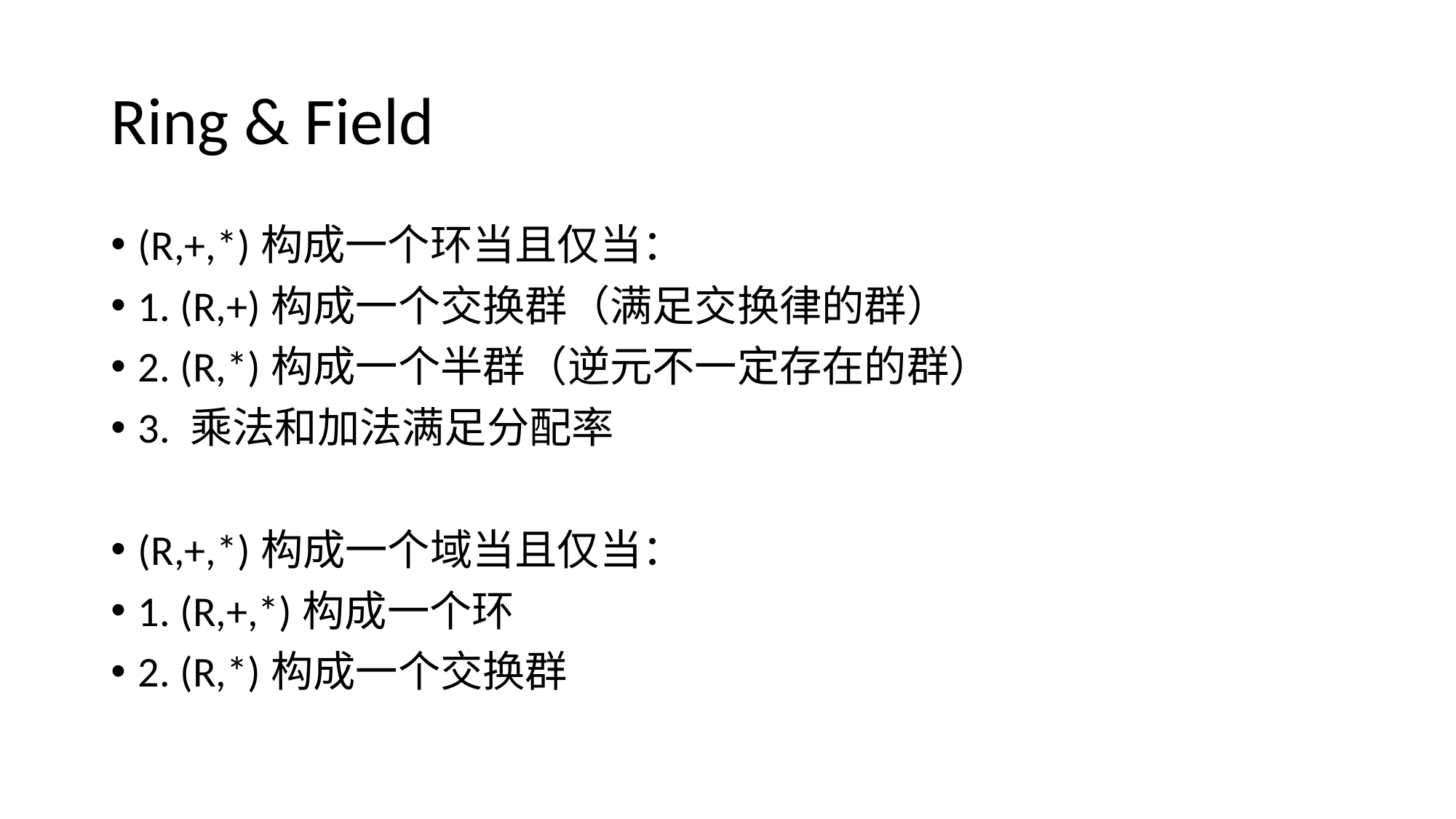

# Ring & Field
(R,+,*)构成一个环当且仅当：
1. (R,+)构成一个交换群（满足交换律的群）
2. (R,*)构成一个半群（逆元不一定存在的群）
3. 乘法和加法满足分配率

(R,+,*)构成一个域当且仅当：
1. (R,+,*)构成一个环
2. (R,*)构成一个交换群